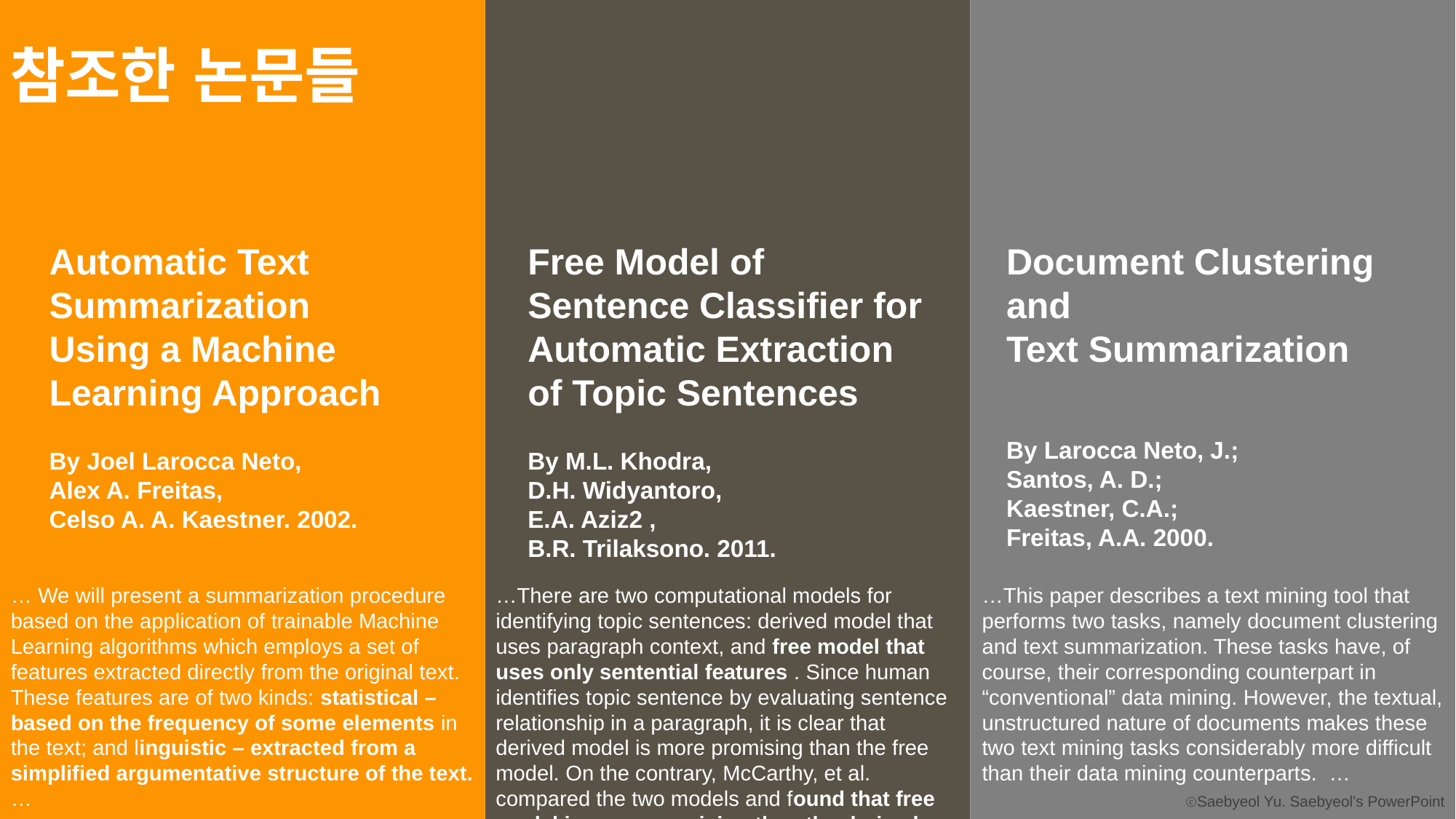

참조한 논문들
Free Model of
Sentence Classifier for
Automatic Extraction
of Topic Sentences

By M.L. Khodra,
D.H. Widyantoro,
E.A. Aziz2 ,
B.R. Trilaksono. 2011.
Automatic Text Summarization
Using a Machine Learning Approach

By Joel Larocca Neto,
Alex A. Freitas,
Celso A. A. Kaestner. 2002.
Document Clustering
and
Text Summarization

By Larocca Neto, J.;
Santos, A. D.;
Kaestner, C.A.;
Freitas, A.A. 2000.
… We will present a summarization procedure based on the application of trainable Machine Learning algorithms which employs a set of features extracted directly from the original text. These features are of two kinds: statistical – based on the frequency of some elements in the text; and linguistic – extracted from a simplified argumentative structure of the text. …

…There are two computational models for identifying topic sentences: derived model that uses paragraph context, and free model that uses only sentential features . Since human identifies topic sentence by evaluating sentence relationship in a paragraph, it is clear that derived model is more promising than the free model. On the contrary, McCarthy, et al. compared the two models and found that free model is more promising than the derived model. …
…This paper describes a text mining tool that performs two tasks, namely document clustering and text summarization. These tasks have, of course, their corresponding counterpart in “conventional” data mining. However, the textual, unstructured nature of documents makes these two text mining tasks considerably more difficult than their data mining counterparts.  …
ⓒSaebyeol Yu. Saebyeol’s PowerPoint